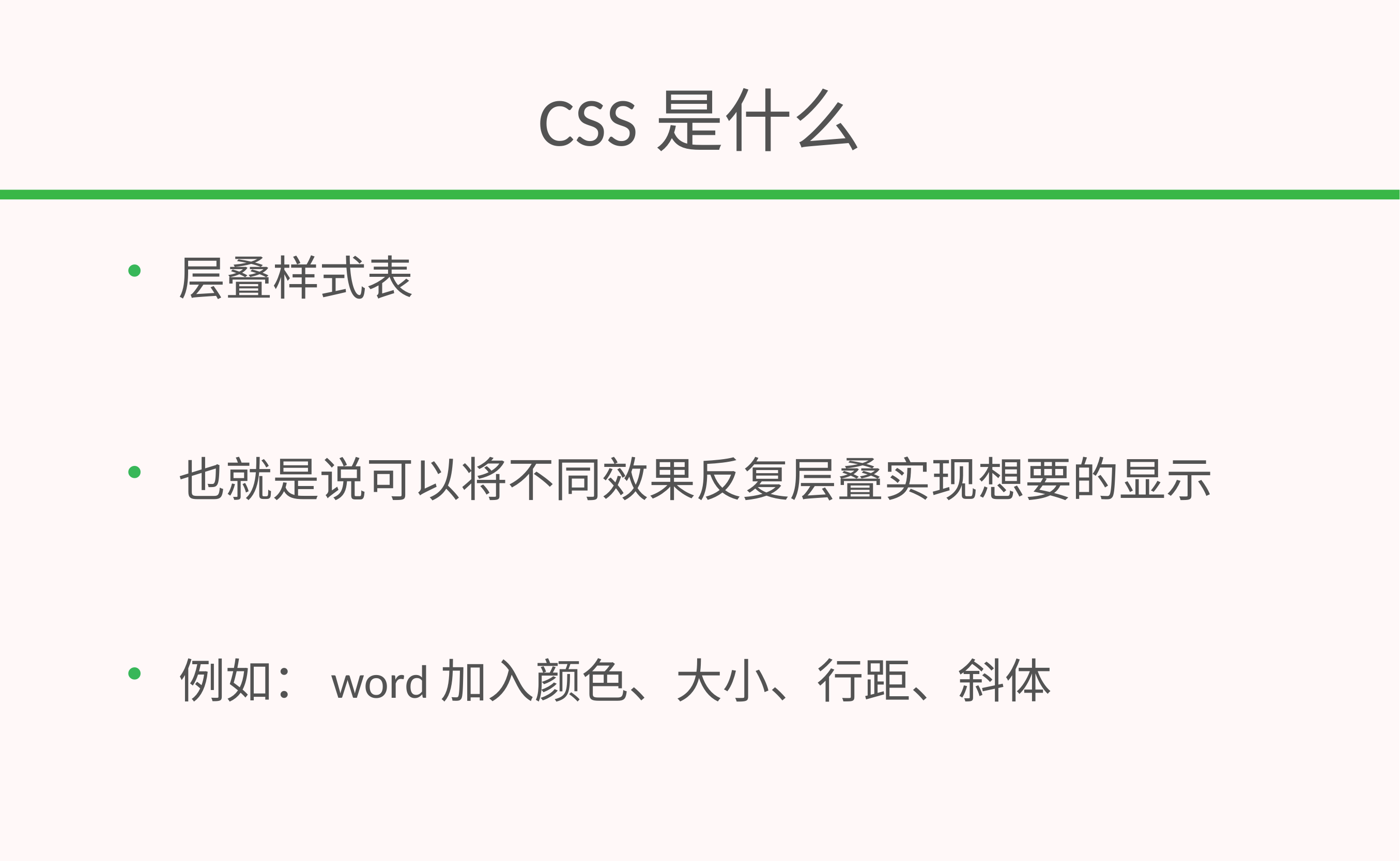

# CSS是什么
层叠样式表

也就是说可以将不同效果反复层叠实现想要的显示

例如：word加入颜色、大小、行距、斜体